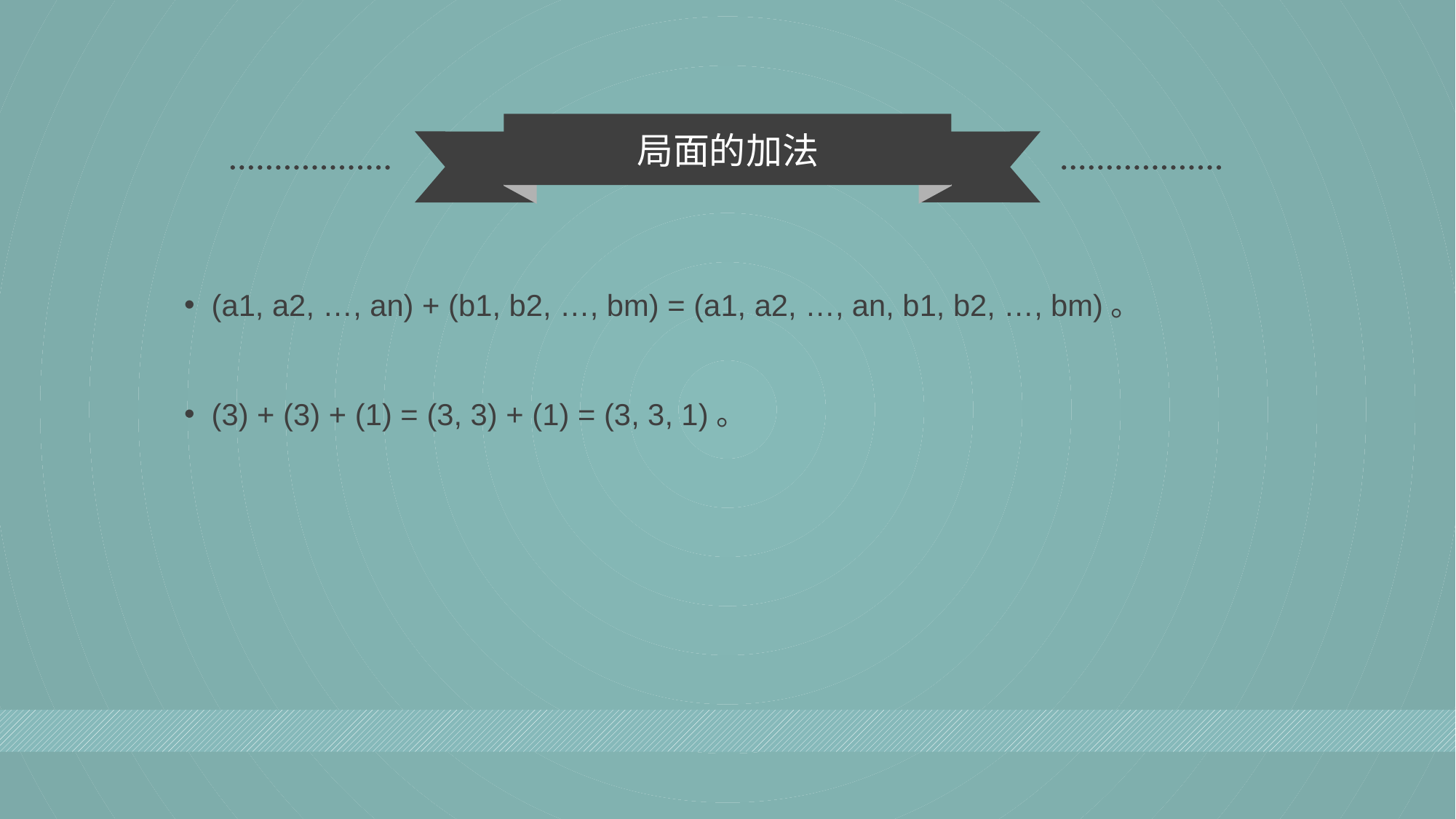

局面的加法

(a1, a2, …, an) + (b1, b2, …, bm) = (a1, a2, …, an, b1, b2, …, bm)。

(3) + (3) + (1) = (3, 3) + (1) = (3, 3, 1)。